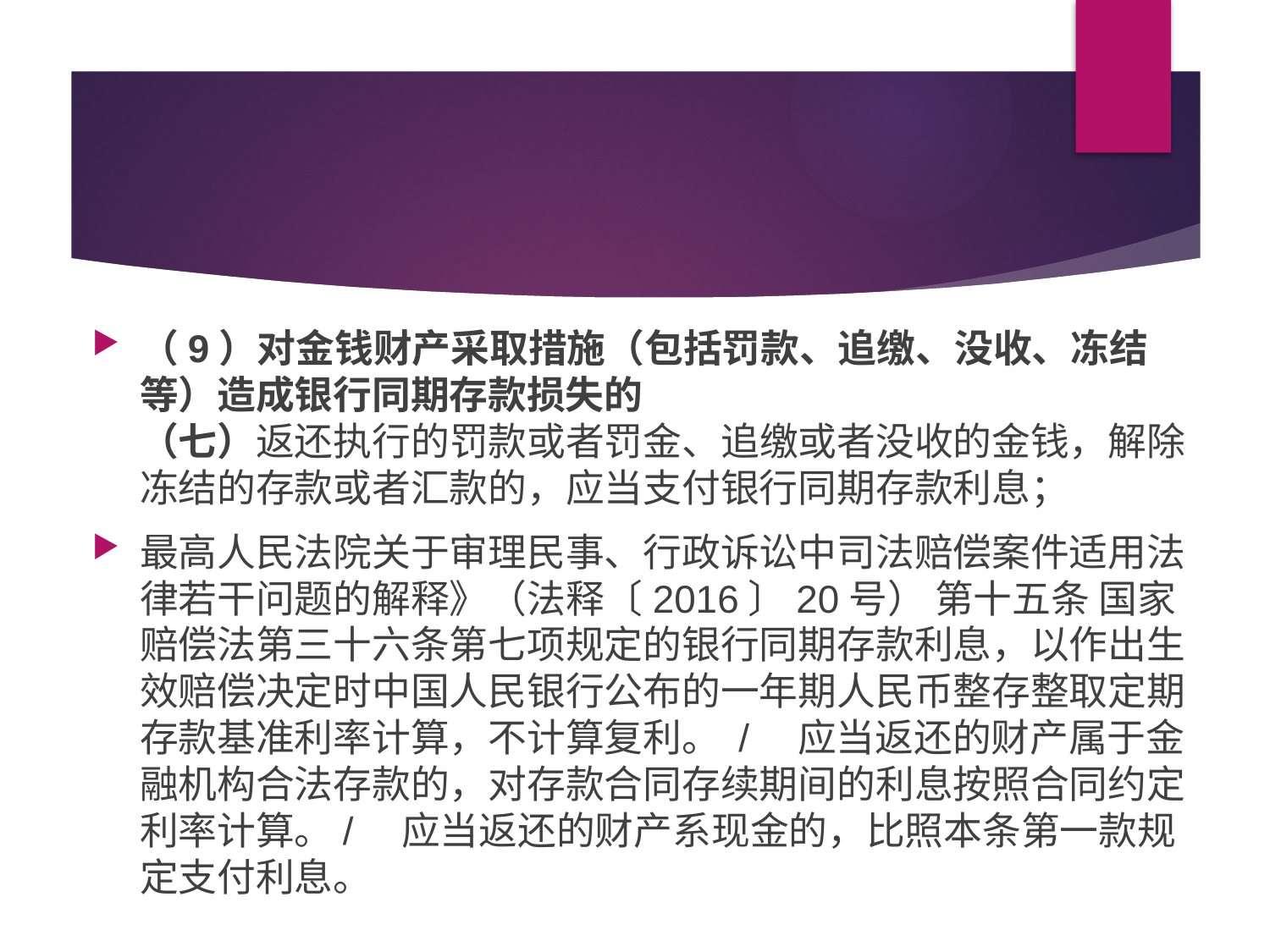

37
#
（9）对金钱财产采取措施（包括罚款、追缴、没收、冻结等）造成银行同期存款损失的
（七）返还执行的罚款或者罚金、追缴或者没收的金钱，解除冻结的存款或者汇款的，应当支付银行同期存款利息；
最高人民法院关于审理民事、行政诉讼中司法赔偿案件适用法律若干问题的解释》（法释〔2016〕20号） 第十五条 国家赔偿法第三十六条第七项规定的银行同期存款利息，以作出生效赔偿决定时中国人民银行公布的一年期人民币整存整取定期存款基准利率计算，不计算复利。 /　应当返还的财产属于金融机构合法存款的，对存款合同存续期间的利息按照合同约定利率计算。/　应当返还的财产系现金的，比照本条第一款规定支付利息。